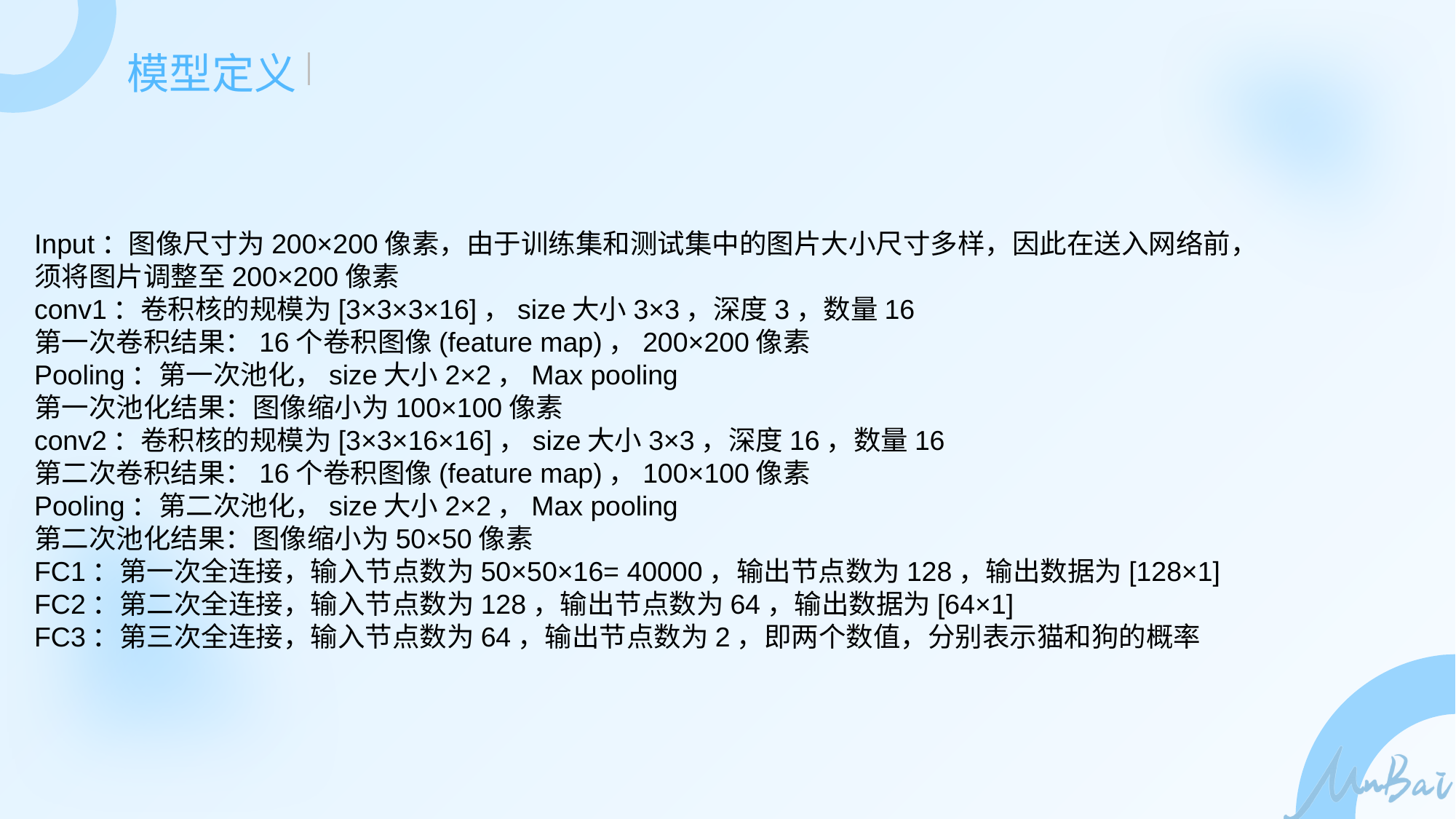

模型定义
Input：图像尺寸为200×200像素，由于训练集和测试集中的图片大小尺寸多样，因此在送入网络前，须将图片调整至200×200像素
conv1：卷积核的规模为[3×3×3×16]，size大小3×3，深度3，数量16
第一次卷积结果：16个卷积图像(feature map)，200×200像素
Pooling：第一次池化，size大小2×2，Max pooling
第一次池化结果：图像缩小为100×100像素
conv2：卷积核的规模为[3×3×16×16]，size大小3×3，深度16，数量16
第二次卷积结果：16个卷积图像(feature map)，100×100像素
Pooling：第二次池化，size大小2×2，Max pooling
第二次池化结果：图像缩小为50×50像素
FC1：第一次全连接，输入节点数为50×50×16= 40000，输出节点数为128，输出数据为[128×1]
FC2：第二次全连接，输入节点数为128，输出节点数为64，输出数据为[64×1]
FC3：第三次全连接，输入节点数为64，输出节点数为2，即两个数值，分别表示猫和狗的概率